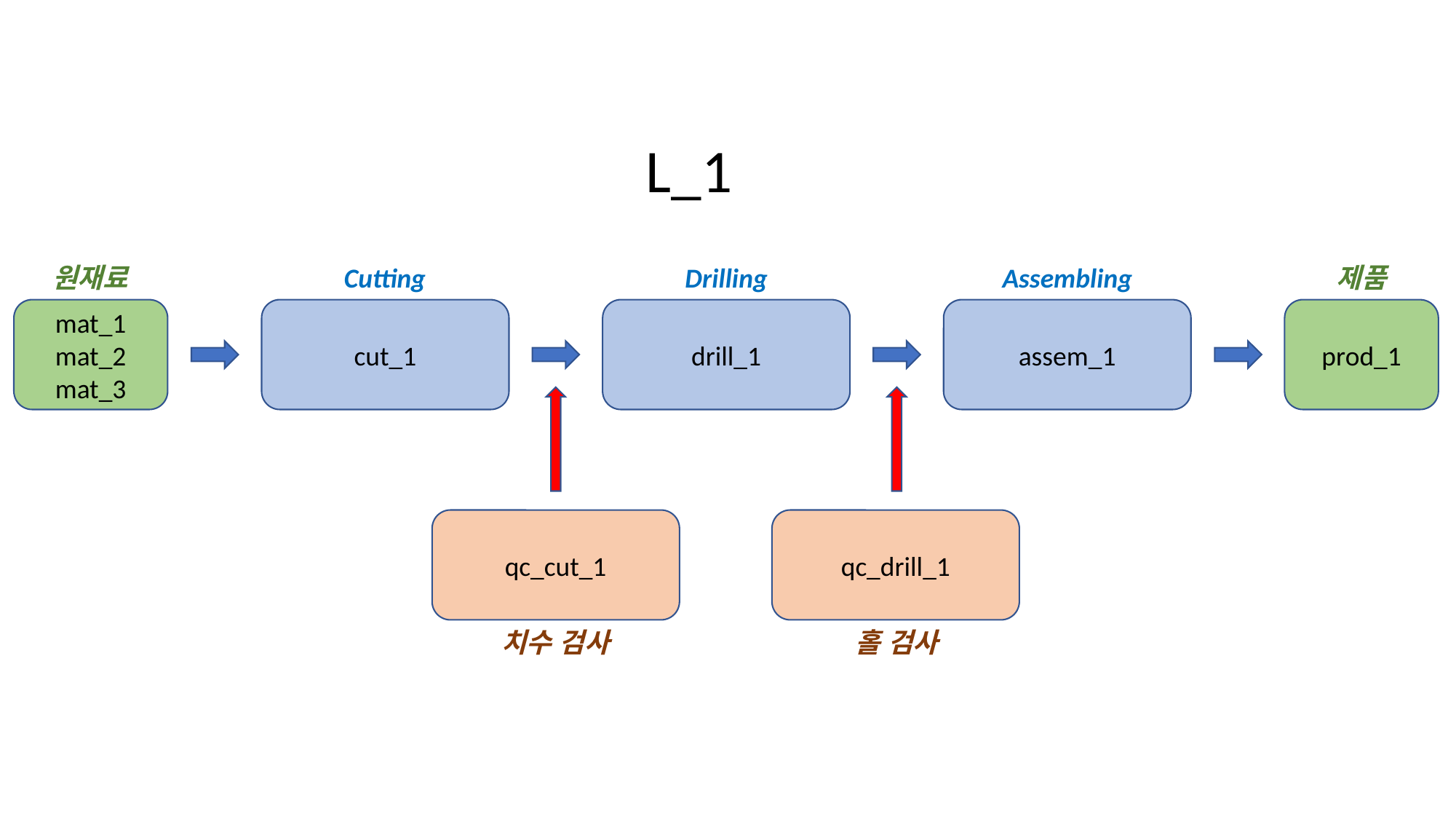

L_1
원재료
Cutting
Drilling
Assembling
제품
mat_1
mat_2
mat_3
cut_1
drill_1
assem_1
prod_1

qc_cut_1
qc_drill_1
치수 검사
홀 검사